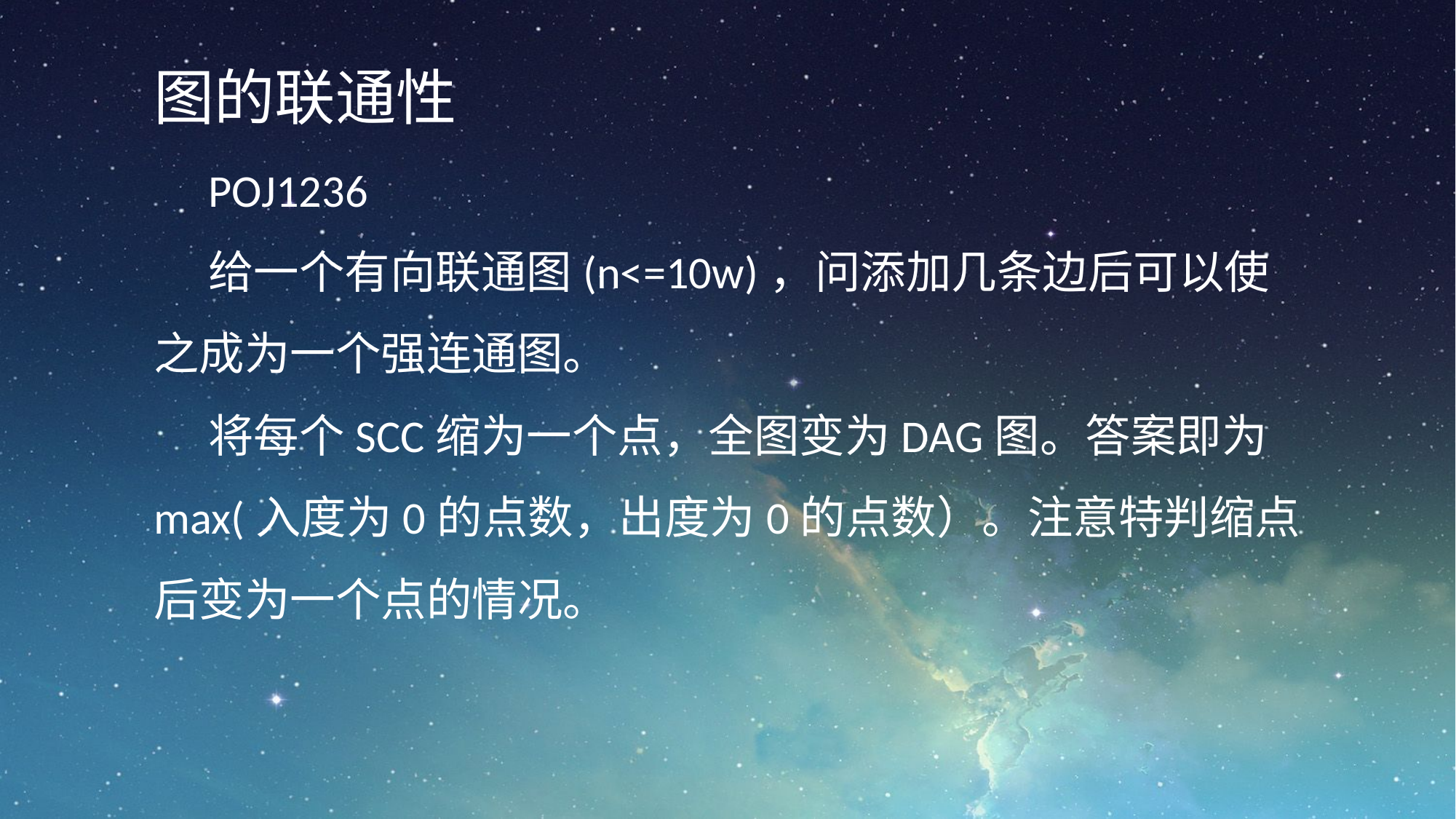

图的联通性
POJ1236
给一个有向联通图(n<=10w)，问添加几条边后可以使之成为一个强连通图。
将每个SCC缩为一个点，全图变为DAG图。答案即为max(入度为0的点数，出度为0的点数）。注意特判缩点后变为一个点的情况。